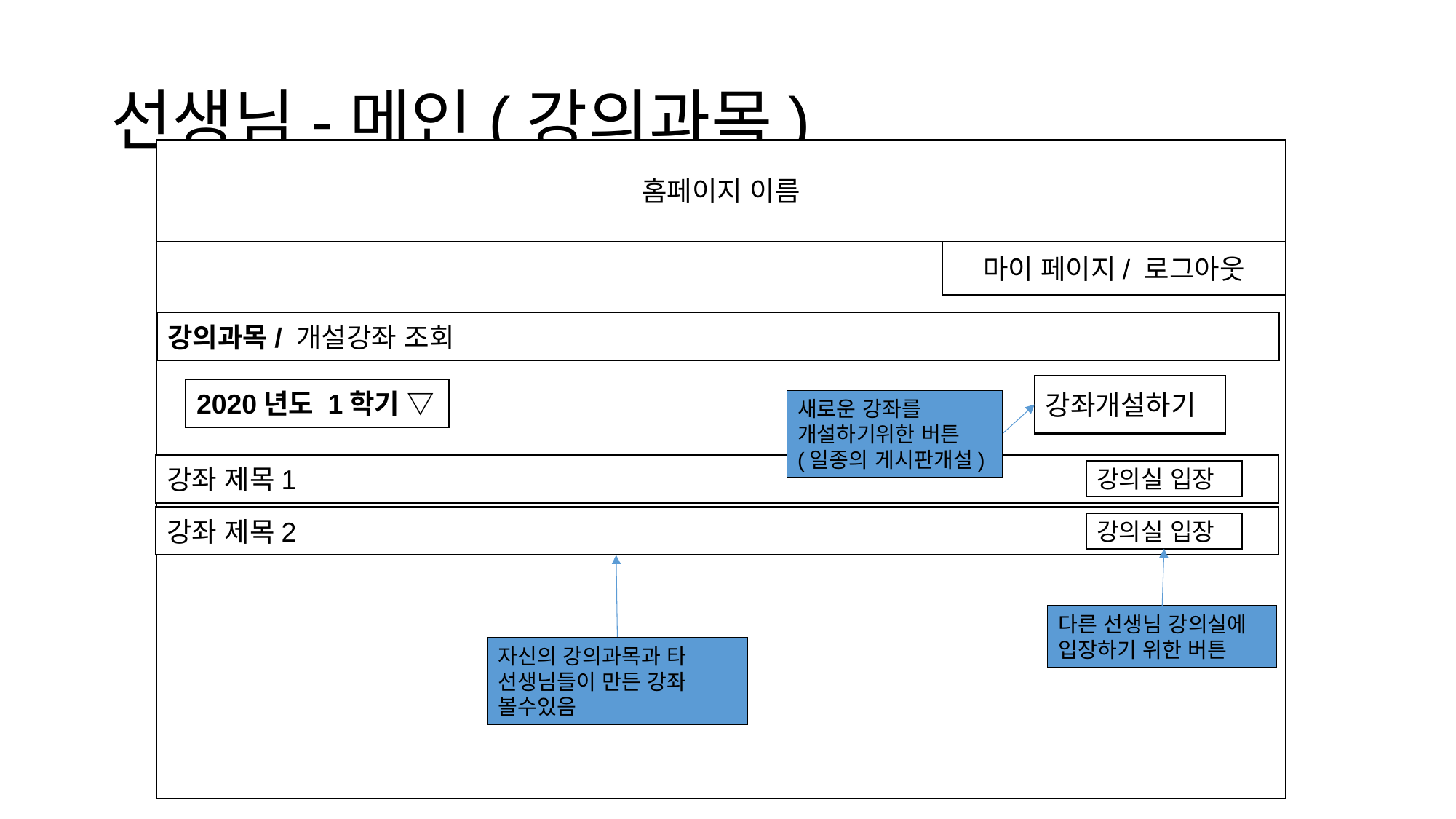

# 선생님-메인(강의과목)
홈페이지 이름

마이 페이지/ 로그아웃
강의과목/ 개설강좌 조회
강좌개설하기
2020년도 1학기 ▽
새로운 강좌를 개설하기위한 버튼
(일종의 게시판개설)
강좌 제목1
강의실 입장
강좌 제목2
강의실 입장
다른 선생님 강의실에 입장하기 위한 버튼
자신의 강의과목과 타 선생님들이 만든 강좌 볼수있음